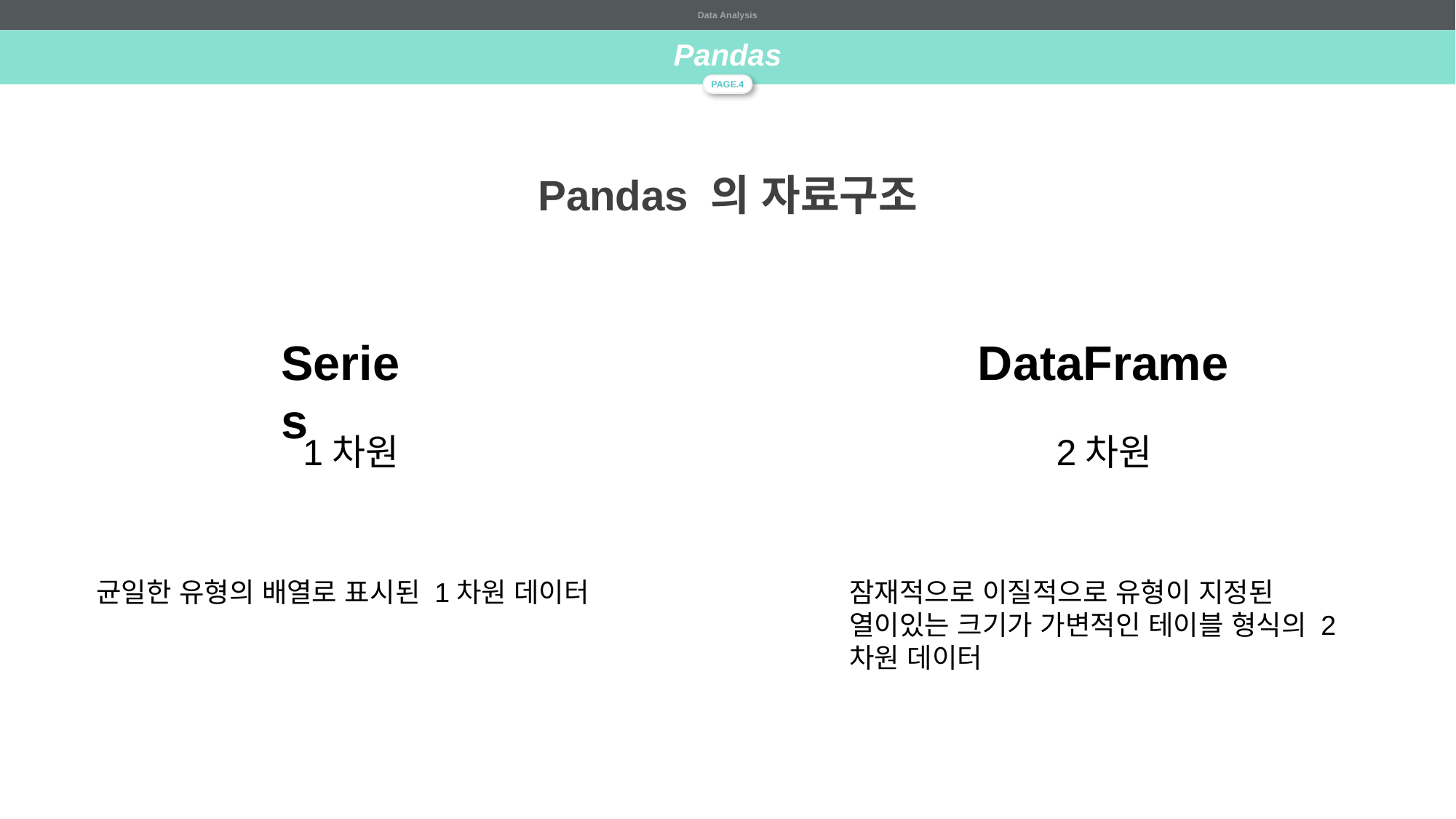

Data Analysis
Pandas
PAGE.4
Pandas 의 자료구조
Series
DataFrame
1차원
2차원
균일한 유형의 배열로 표시된 1차원 데이터
잠재적으로 이질적으로 유형이 지정된 열이있는 크기가 가변적인 테이블 형식의 2차원 데이터